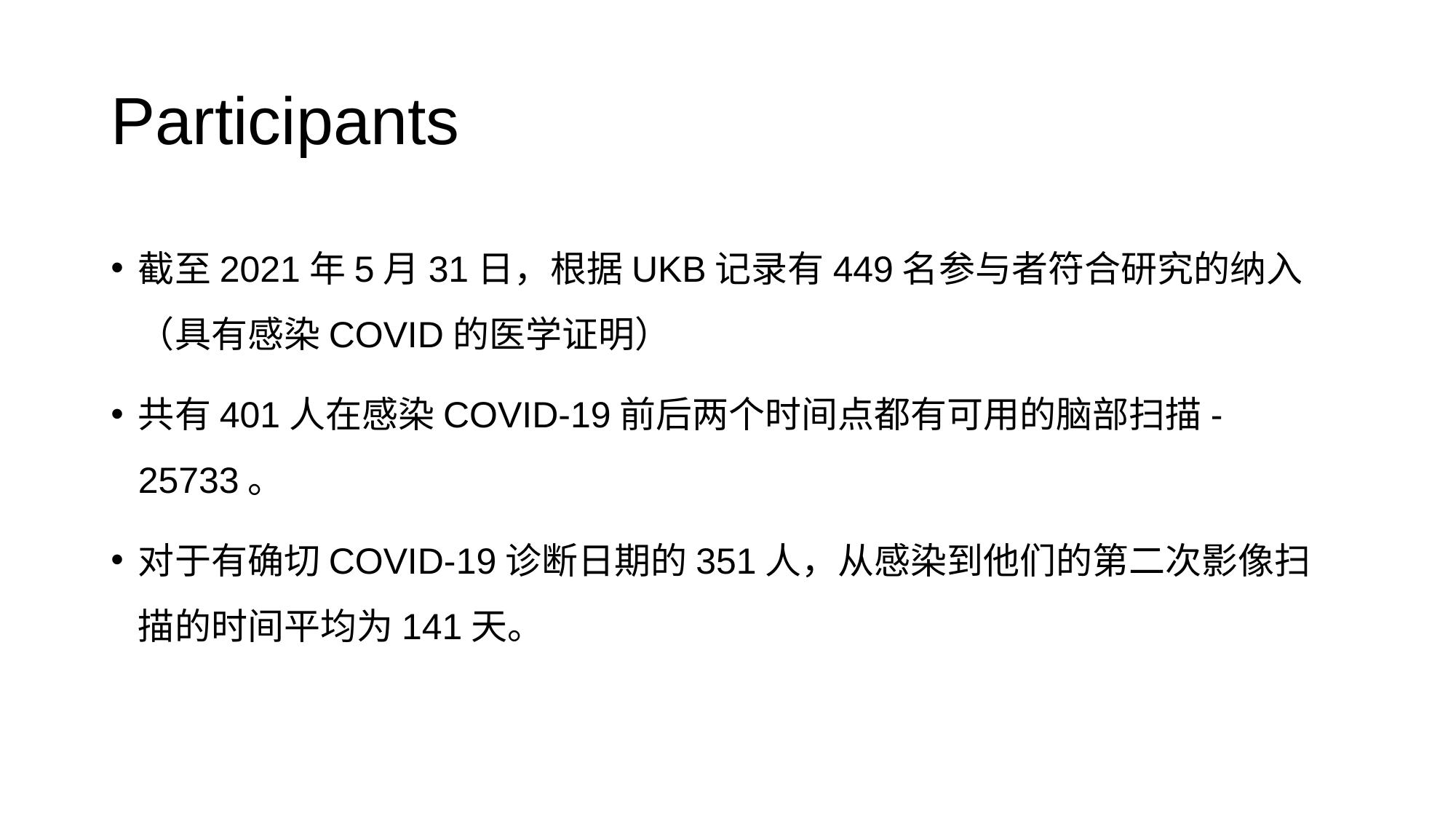

# Participants
截至2021年5月31日，根据UKB记录有449名参与者符合研究的纳入（具有感染COVID的医学证明）
共有401人在感染COVID-19前后两个时间点都有可用的脑部扫描-25733。
对于有确切COVID-19诊断日期的351人，从感染到他们的第二次影像扫描的时间平均为141天。